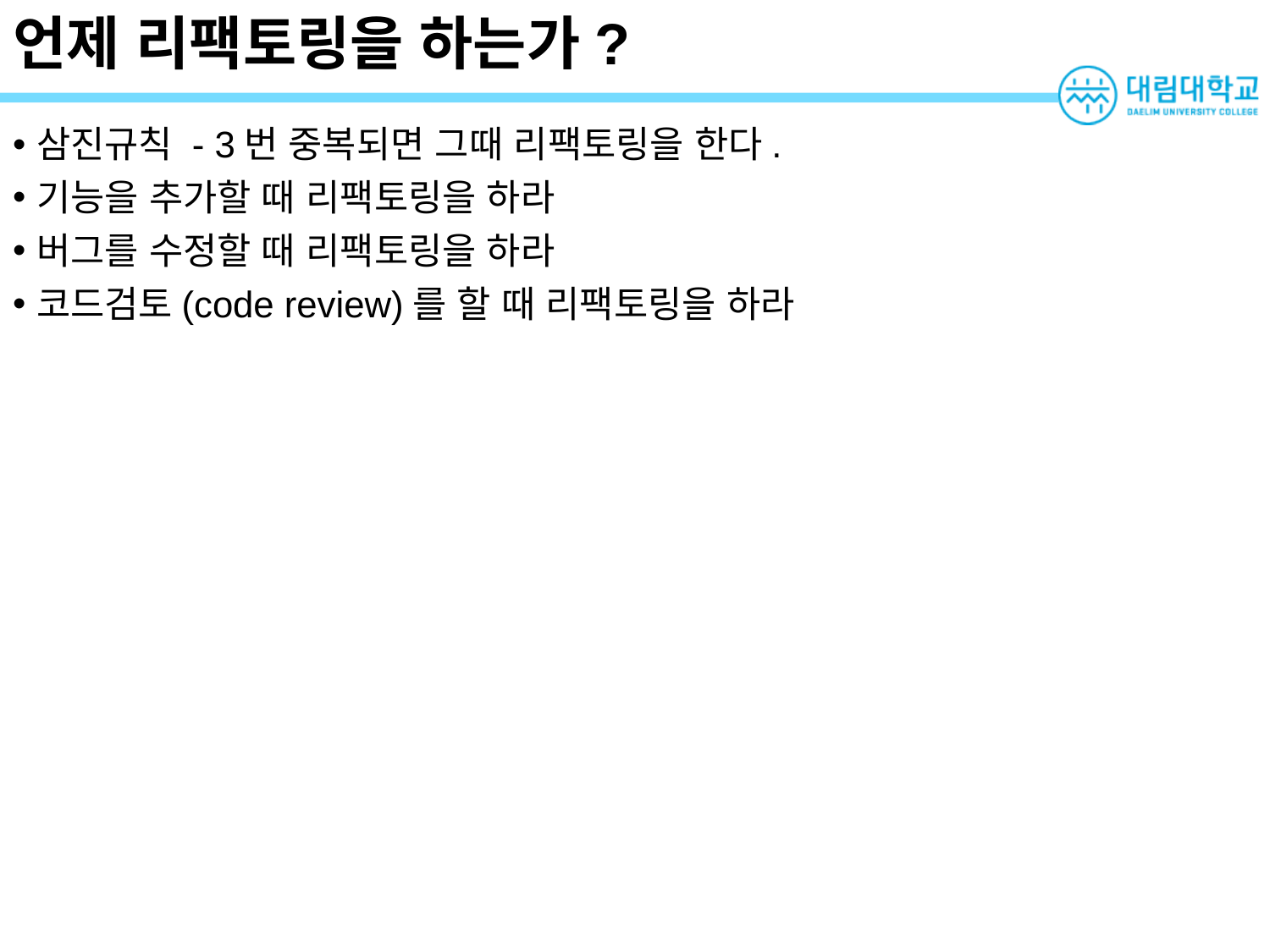

# 언제 리팩토링을 하는가?
삼진규칙 - 3번 중복되면 그때 리팩토링을 한다.
기능을 추가할 때 리팩토링을 하라
버그를 수정할 때 리팩토링을 하라
코드검토(code review)를 할 때 리팩토링을 하라